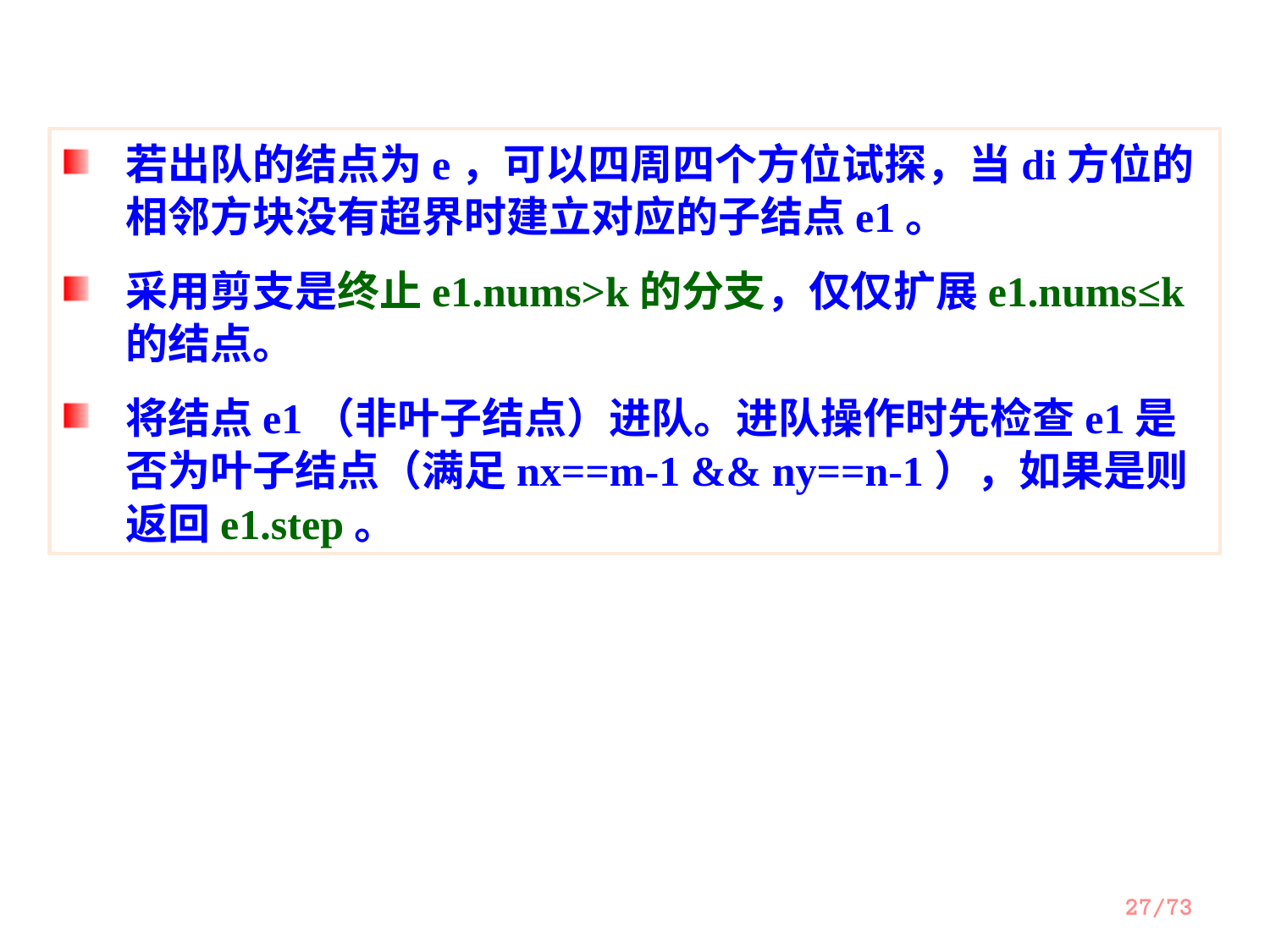

若出队的结点为e，可以四周四个方位试探，当di方位的相邻方块没有超界时建立对应的子结点e1。
采用剪支是终止e1.nums>k的分支，仅仅扩展e1.nums≤k的结点。
将结点e1（非叶子结点）进队。进队操作时先检查e1是否为叶子结点（满足nx==m-1 && ny==n-1），如果是则返回e1.step。
27/73